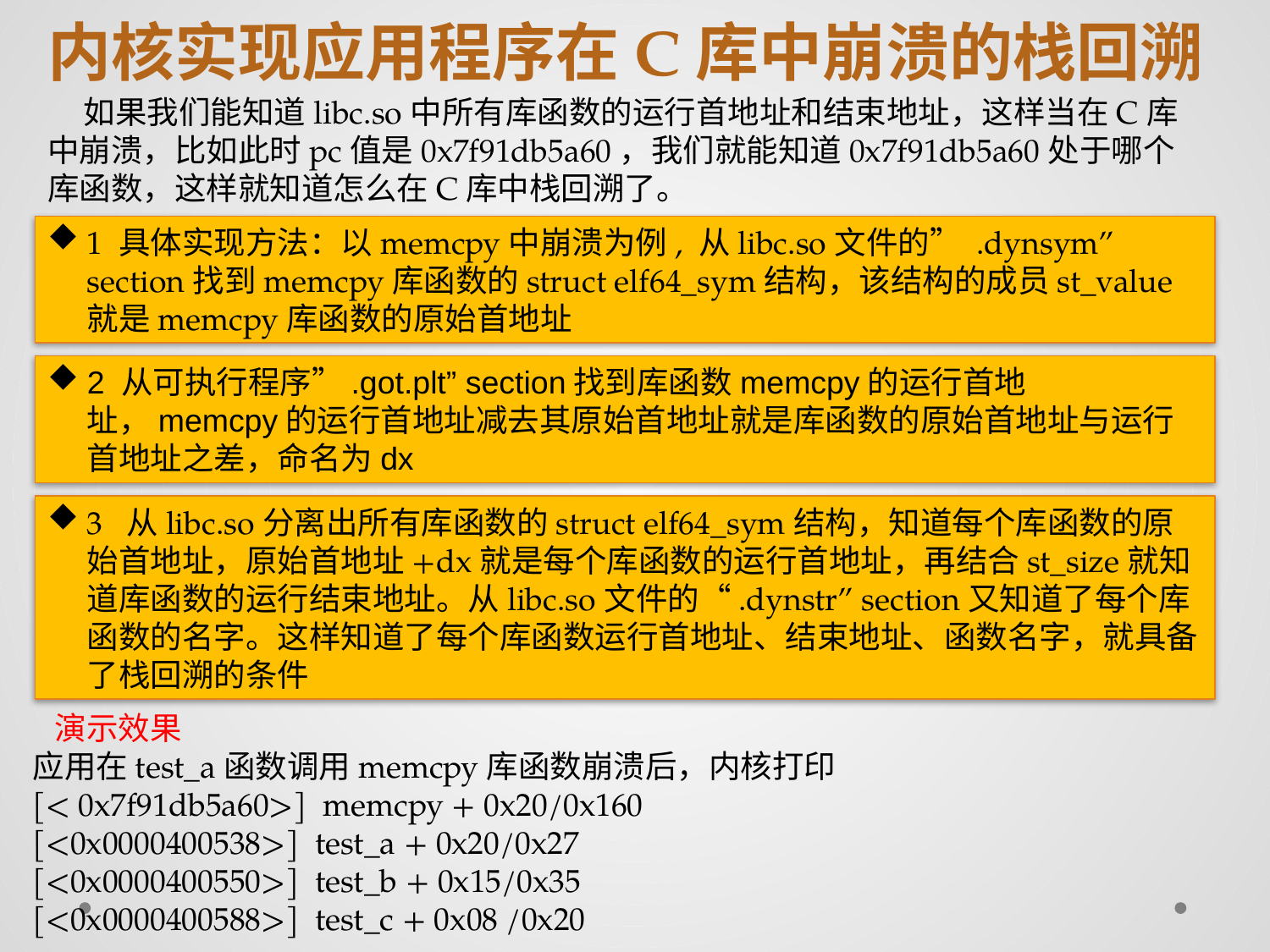

内核实现应用程序在C库中崩溃的栈回溯
    如果我们能知道libc.so中所有库函数的运行首地址和结束地址，这样当在C库中崩溃，比如此时pc值是0x7f91db5a60，我们就能知道0x7f91db5a60处于哪个库函数，这样就知道怎么在C库中栈回溯了。
1 具体实现方法：以memcpy中崩溃为例, 从libc.so文件的” .dynsym” section找到memcpy库函数的struct elf64_sym结构，该结构的成员st_value就是memcpy库函数的原始首地址
2 从可执行程序”.got.plt” section找到库函数memcpy的运行首地址，memcpy的运行首地址减去其原始首地址就是库函数的原始首地址与运行首地址之差，命名为dx

3  从libc.so分离出所有库函数的struct elf64_sym结构，知道每个库函数的原始首地址，原始首地址+dx就是每个库函数的运行首地址，再结合st_size就知道库函数的运行结束地址。从libc.so文件的“.dynstr” section又知道了每个库函数的名字。这样知道了每个库函数运行首地址、结束地址、函数名字，就具备了栈回溯的条件
  演示效果
应用在test_a函数调用memcpy库函数崩溃后，内核打印
[< 0x7f91db5a60>]  memcpy + 0x20/0x160
[<0x0000400538>]  test_a + 0x20/0x27
[<0x0000400550>]  test_b + 0x15/0x35
[<0x0000400588>]  test_c + 0x08 /0x20